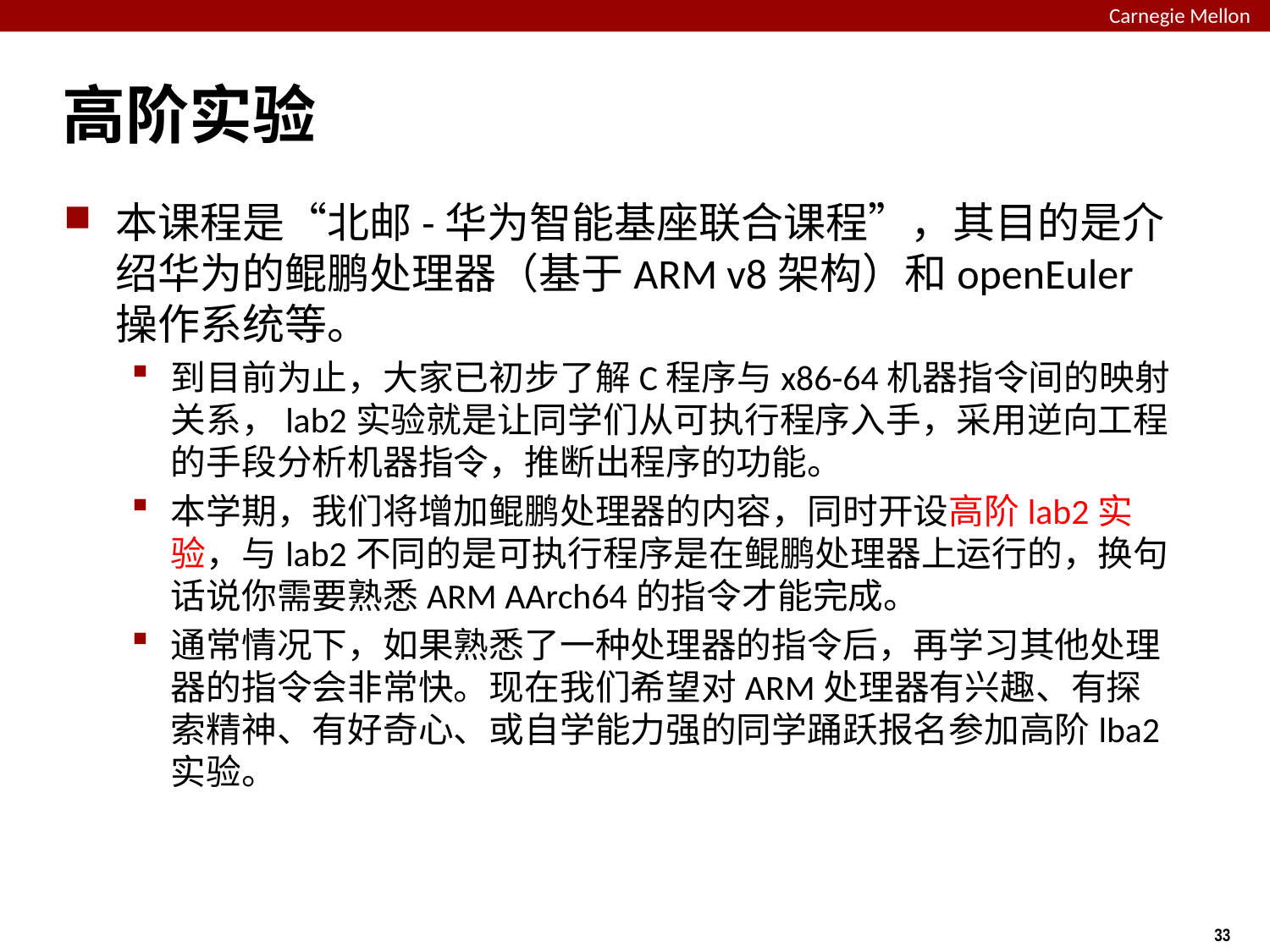

# 高阶实验
本课程是“北邮-华为智能基座联合课程”，其目的是介绍华为的鲲鹏处理器（基于ARM v8架构）和openEuler操作系统等。
到目前为止，大家已初步了解C程序与x86-64机器指令间的映射关系，lab2实验就是让同学们从可执行程序入手，采用逆向工程的手段分析机器指令，推断出程序的功能。
本学期，我们将增加鲲鹏处理器的内容，同时开设高阶lab2实验，与lab2不同的是可执行程序是在鲲鹏处理器上运行的，换句话说你需要熟悉ARM AArch64的指令才能完成。
通常情况下，如果熟悉了一种处理器的指令后，再学习其他处理器的指令会非常快。现在我们希望对ARM处理器有兴趣、有探索精神、有好奇心、或自学能力强的同学踊跃报名参加高阶lba2实验。